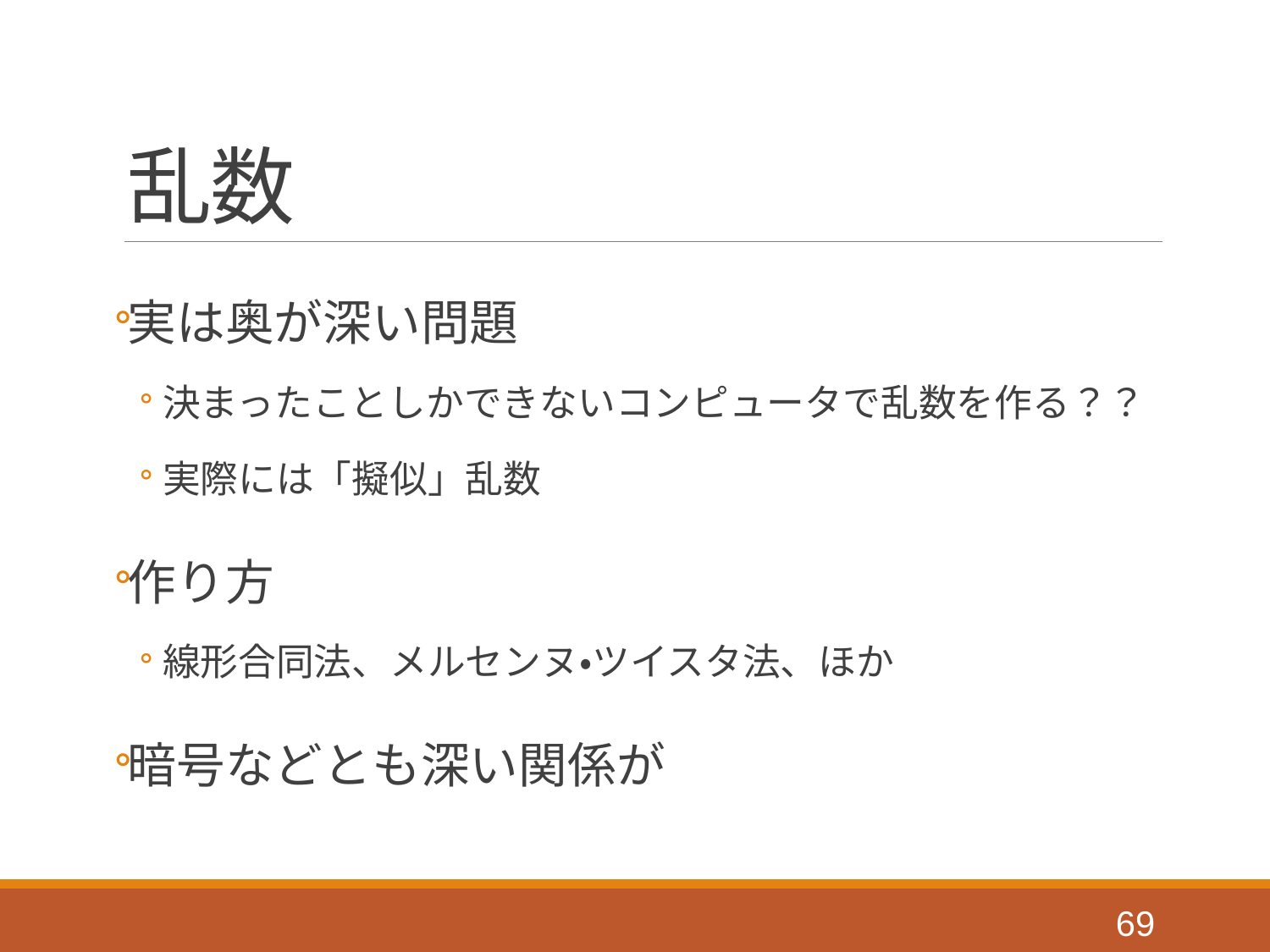

# 乱数
実は奥が深い問題
決まったことしかできないコンピュータで乱数を作る？？
実際には「擬似」乱数
作り方
線形合同法、メルセンヌ・ツイスタ法、ほか
暗号などとも深い関係が
69